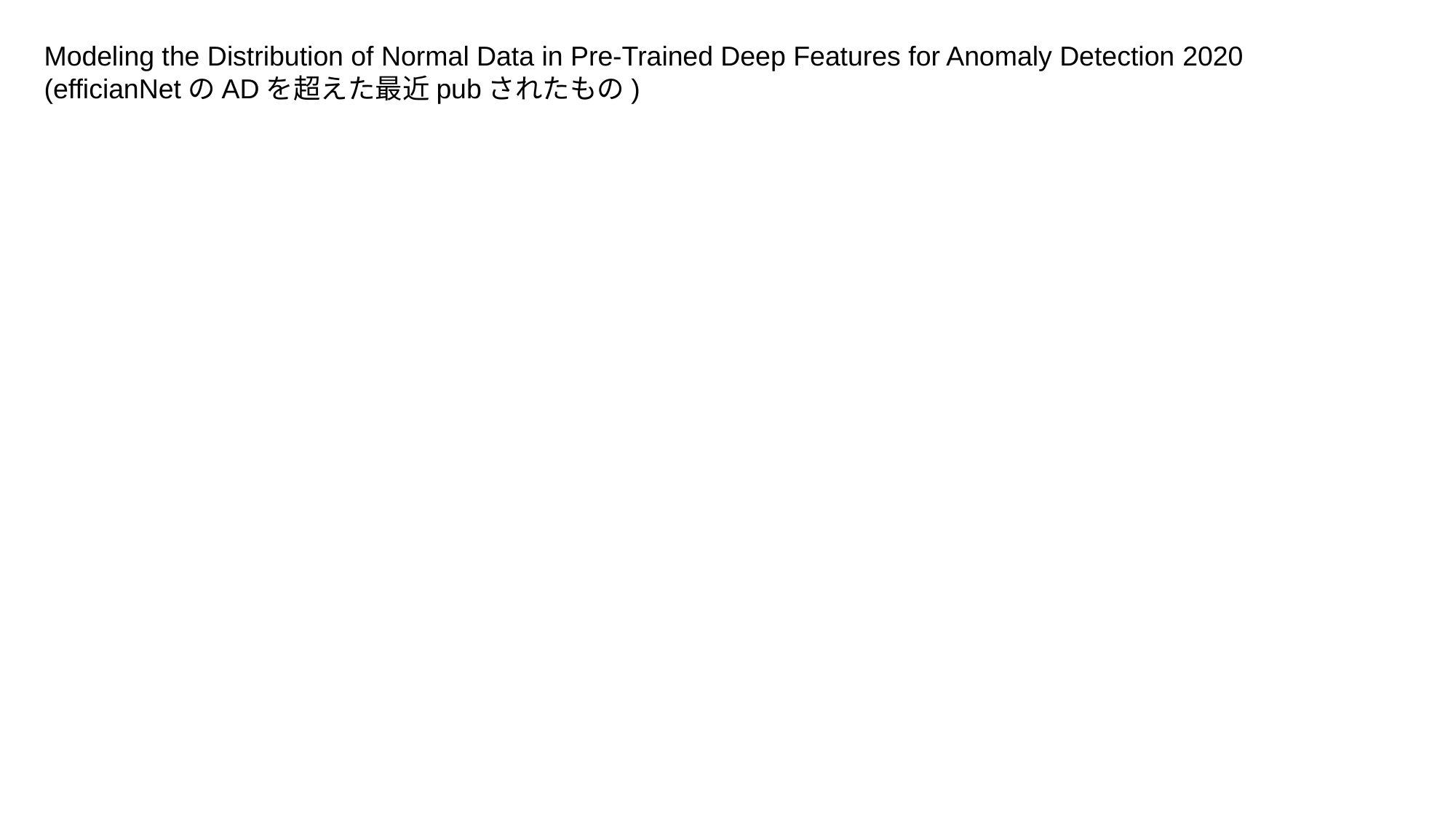

Modeling the Distribution of Normal Data in Pre-Trained Deep Features for Anomaly Detection 2020
(efficianNetのADを超えた最近pubされたもの)